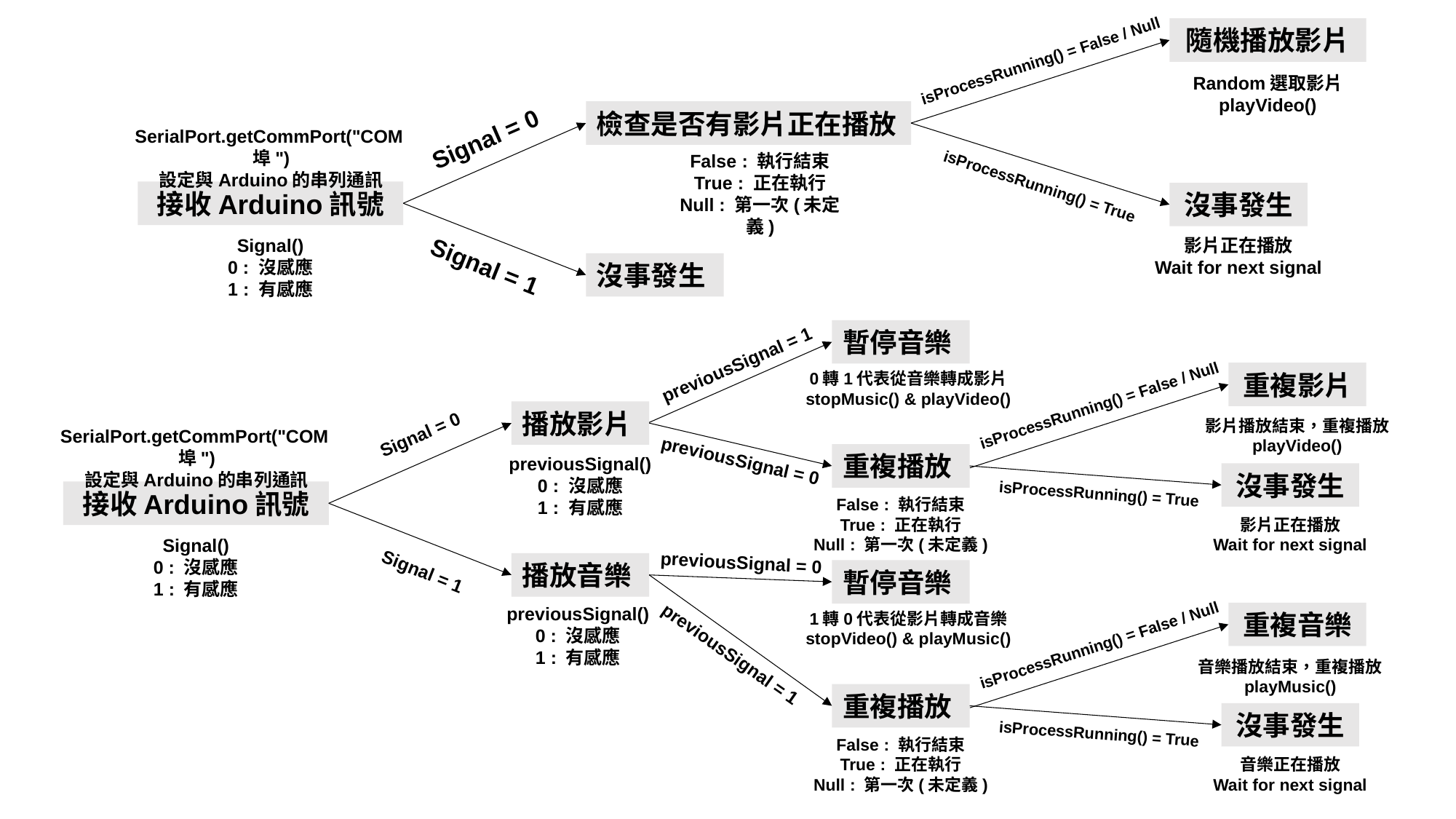

隨機播放影片
isProcessRunning() = False / Null
Random選取影片
playVideo()
檢查是否有影片正在播放
Signal = 0
SerialPort.getCommPort("COM埠")
設定與Arduino的串列通訊
False : 執行結束
True : 正在執行
Null : 第一次(未定義)
isProcessRunning() = True
接收Arduino訊號
沒事發生
影片正在播放
Wait for next signal
Signal()
0 : 沒感應
1 : 有感應
Signal = 1
沒事發生
暫停音樂
previousSignal = 1
0轉1代表從音樂轉成影片
stopMusic() & playVideo()
重複影片
isProcessRunning() = False / Null
播放影片
影片播放結束，重複播放
playVideo()
Signal = 0
SerialPort.getCommPort("COM埠")
設定與Arduino的串列通訊
previousSignal = 0
重複播放
previousSignal()
0 : 沒感應
1 : 有感應
沒事發生
isProcessRunning() = True
接收Arduino訊號
False : 執行結束
True : 正在執行
Null : 第一次(未定義)
影片正在播放
Wait for next signal
Signal()
0 : 沒感應
1 : 有感應
previousSignal = 0
播放音樂
Signal = 1
暫停音樂
previousSignal()
0 : 沒感應
1 : 有感應
1轉0代表從影片轉成音樂
stopVideo() & playMusic()
重複音樂
isProcessRunning() = False / Null
previousSignal = 1
音樂播放結束，重複播放
playMusic()
重複播放
沒事發生
isProcessRunning() = True
False : 執行結束
True : 正在執行
Null : 第一次(未定義)
音樂正在播放
Wait for next signal